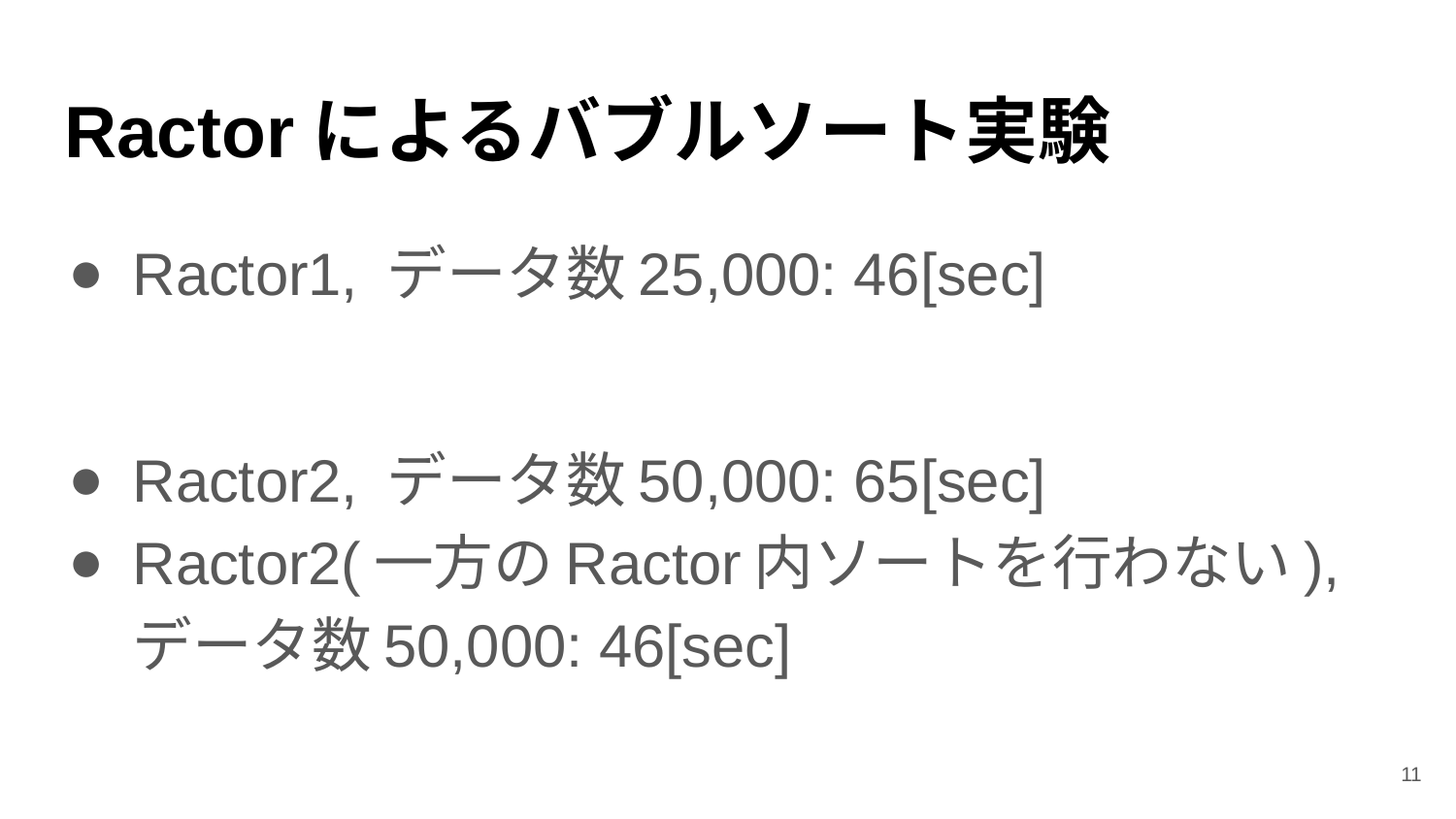

# Ractorによるバブルソート実験
Ractor1, データ数25,000: 46[sec]

Ractor2, データ数50,000: 65[sec]
Ractor2(一方のRactor内ソートを行わない),
データ数50,000: 46[sec]
11